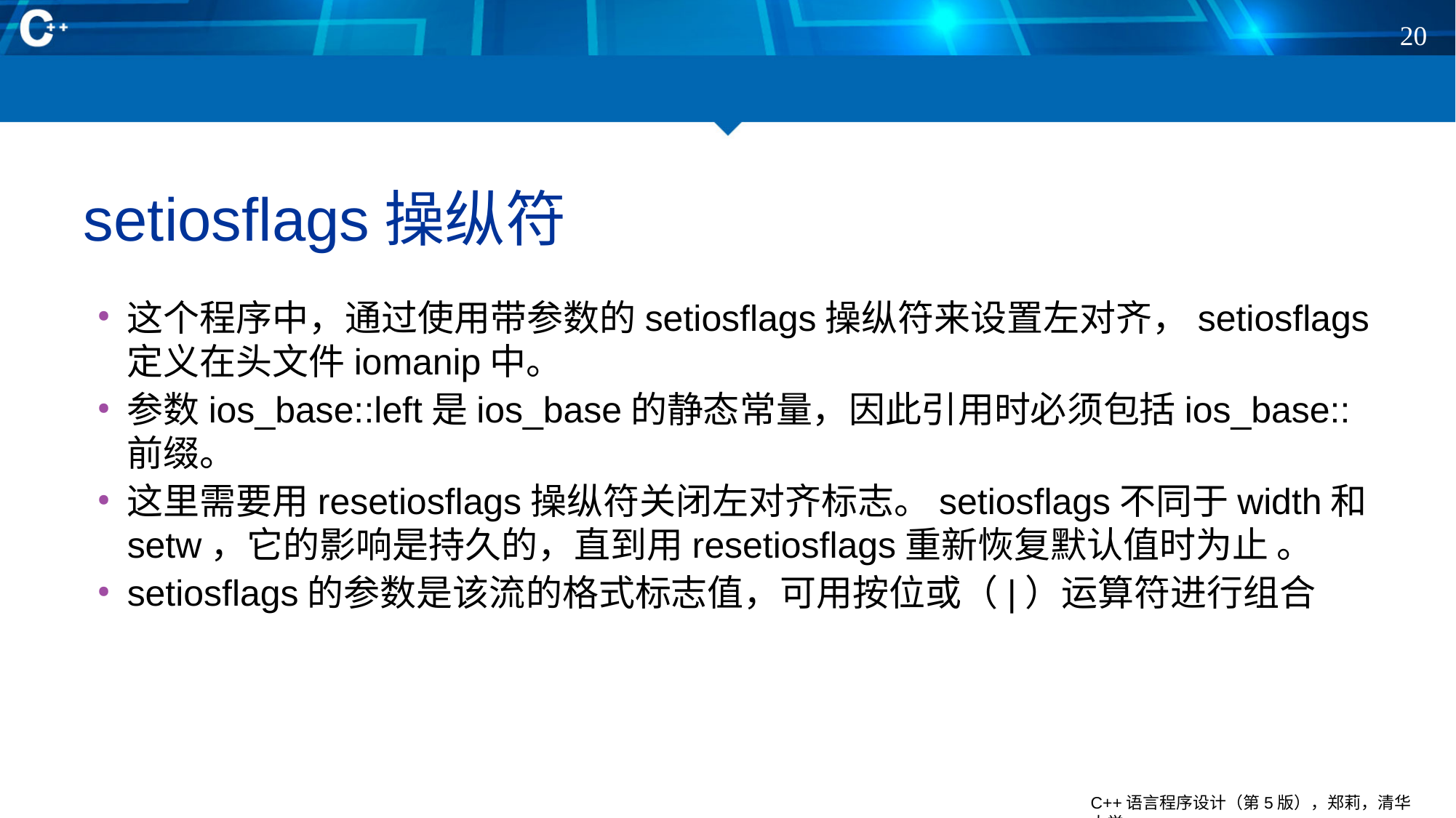

20
# setiosflags操纵符
这个程序中，通过使用带参数的setiosflags操纵符来设置左对齐，setiosflags定义在头文件iomanip中。
参数ios_base::left是ios_base的静态常量，因此引用时必须包括ios_base::前缀。
这里需要用resetiosflags操纵符关闭左对齐标志。setiosflags不同于width和setw，它的影响是持久的，直到用resetiosflags重新恢复默认值时为止 。
setiosflags的参数是该流的格式标志值，可用按位或（|）运算符进行组合